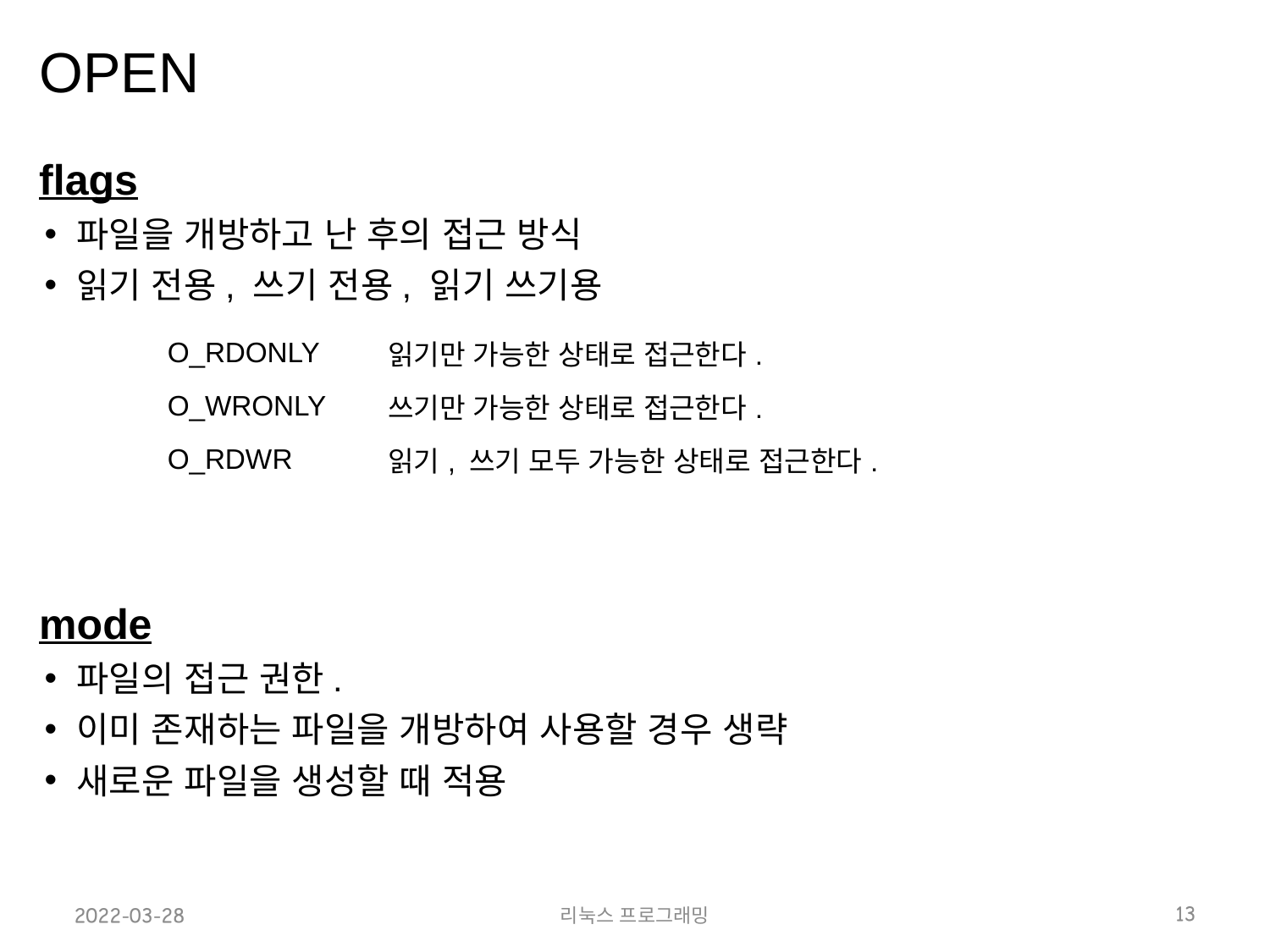

# OPEN
flags
파일을 개방하고 난 후의 접근 방식
읽기 전용, 쓰기 전용, 읽기 쓰기용

mode
파일의 접근 권한.
이미 존재하는 파일을 개방하여 사용할 경우 생략
새로운 파일을 생성할 때 적용

| O\_RDONLY | 읽기만 가능한 상태로 접근한다. |
| --- | --- |
| O\_WRONLY | 쓰기만 가능한 상태로 접근한다. |
| O\_RDWR | 읽기, 쓰기 모두 가능한 상태로 접근한다. |
2022-03-28
리눅스 프로그래밍
13